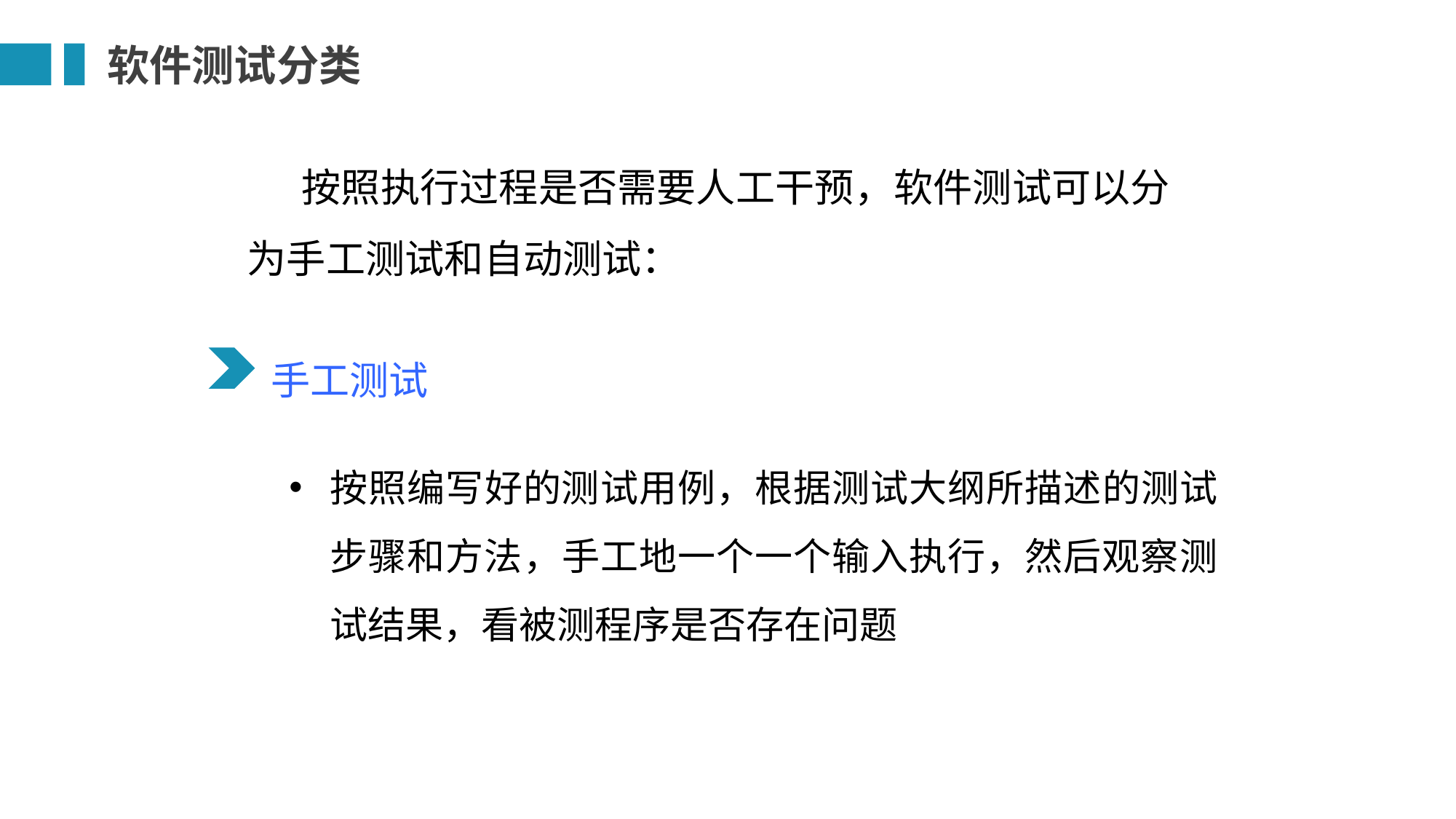

软件测试分类

按照执行过程是否需要人工干预，软件测试可以分为手工测试和自动测试：
手工测试

按照编写好的测试用例，根据测试大纲所描述的测试步骤和方法，手工地一个一个输入执行，然后观察测试结果，看被测程序是否存在问题
31